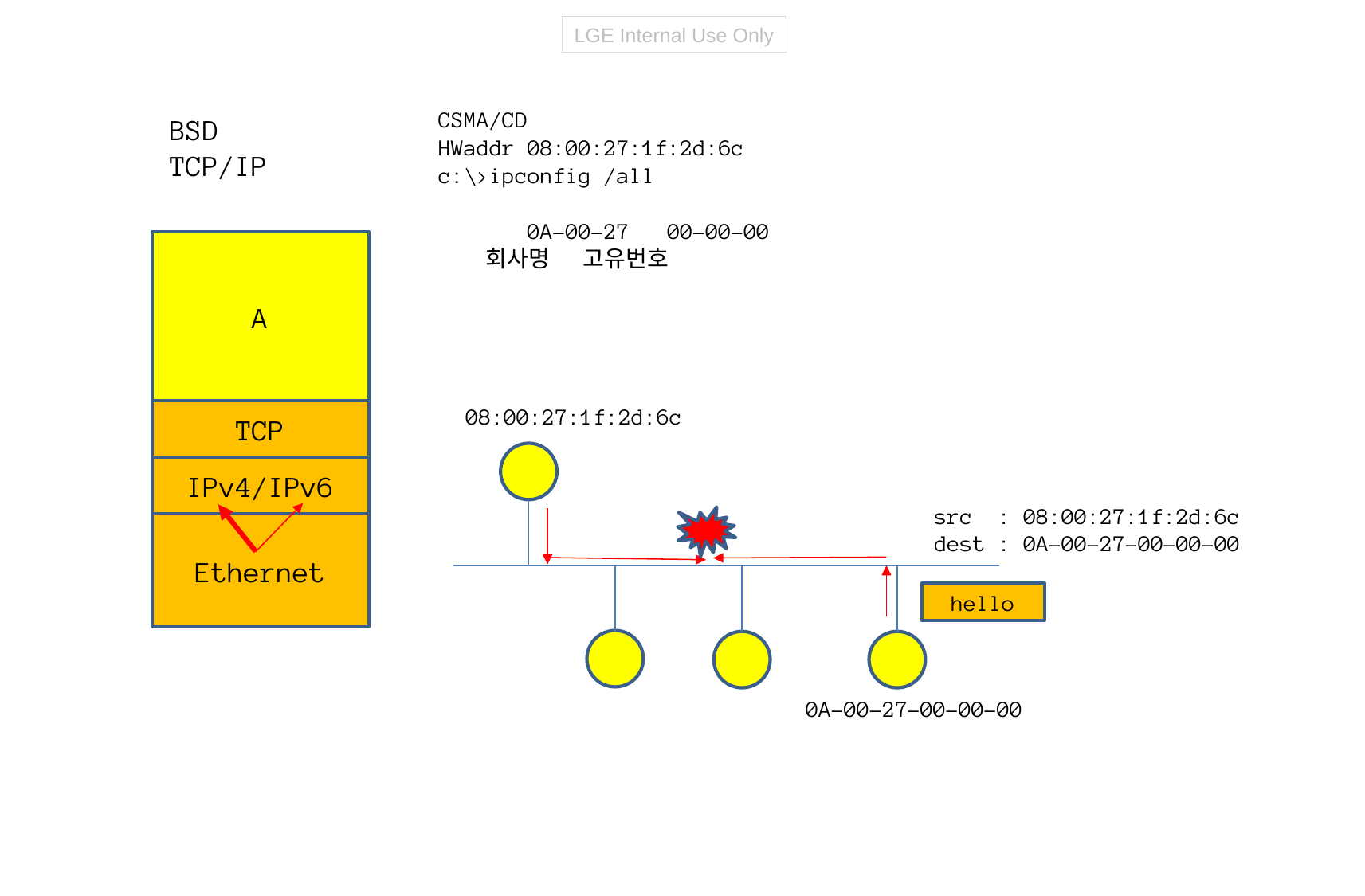

CSMA/CD
HWaddr 08:00:27:1f:2d:6c
c:\>ipconfig /all

       0A-00-27   00-00-00
        회사명     고유번호
BSD
TCP/IP
A
08:00:27:1f:2d:6c

TCP

IPv4/IPv6
src  : 08:00:27:1f:2d:6c
dest : 0A-00-27-00-00-00

Ethernet
hello

0A-00-27-00-00-00